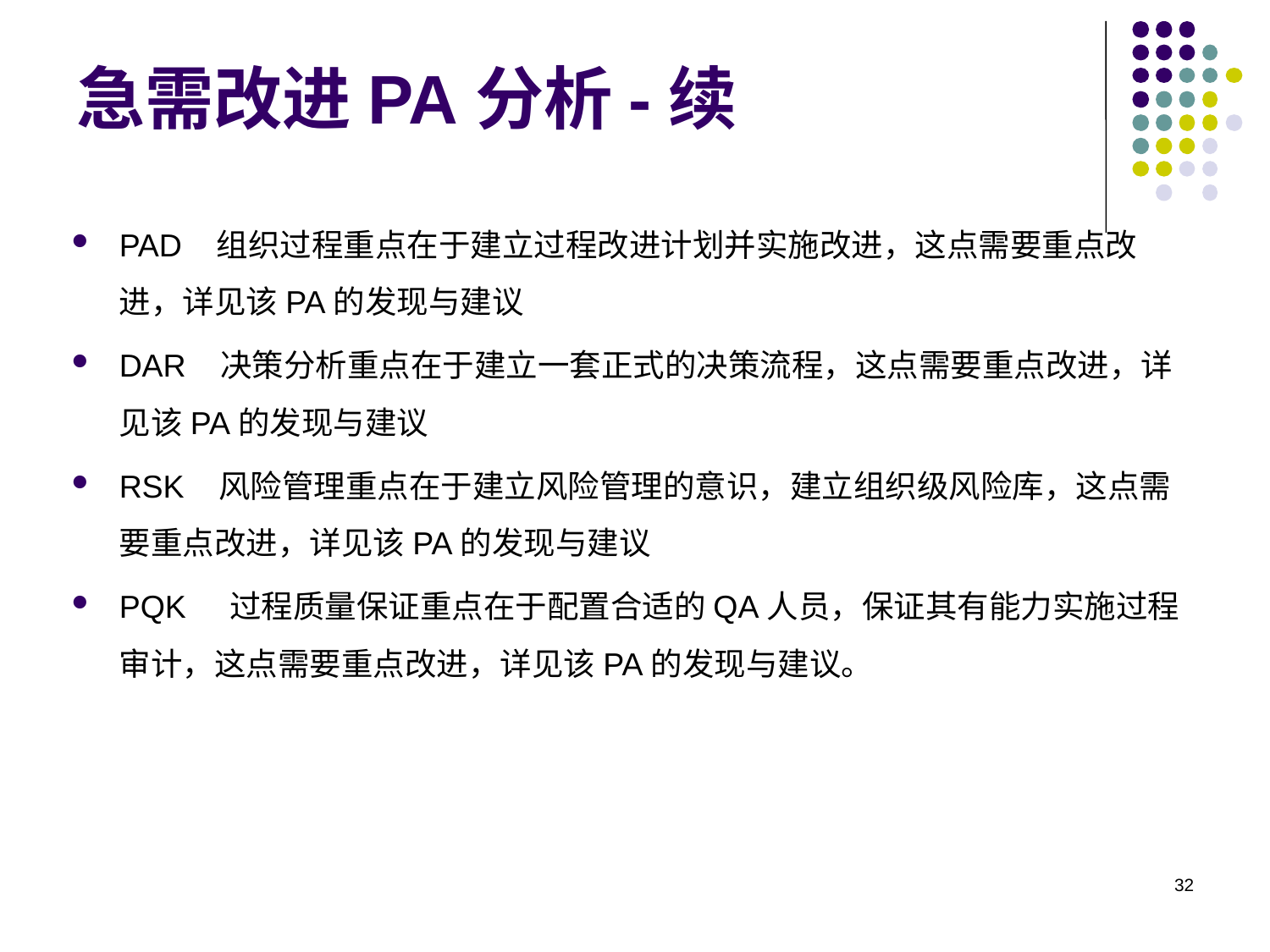

# 急需改进PA分析-续
PAD   组织过程重点在于建立过程改进计划并实施改进，这点需要重点改进，详见该PA的发现与建议
DAR   决策分析重点在于建立一套正式的决策流程，这点需要重点改进，详见该PA的发现与建议
RSK   风险管理重点在于建立风险管理的意识，建立组织级风险库，这点需要重点改进，详见该PA的发现与建议
PQK    过程质量保证重点在于配置合适的QA人员，保证其有能力实施过程审计，这点需要重点改进，详见该PA的发现与建议。
32